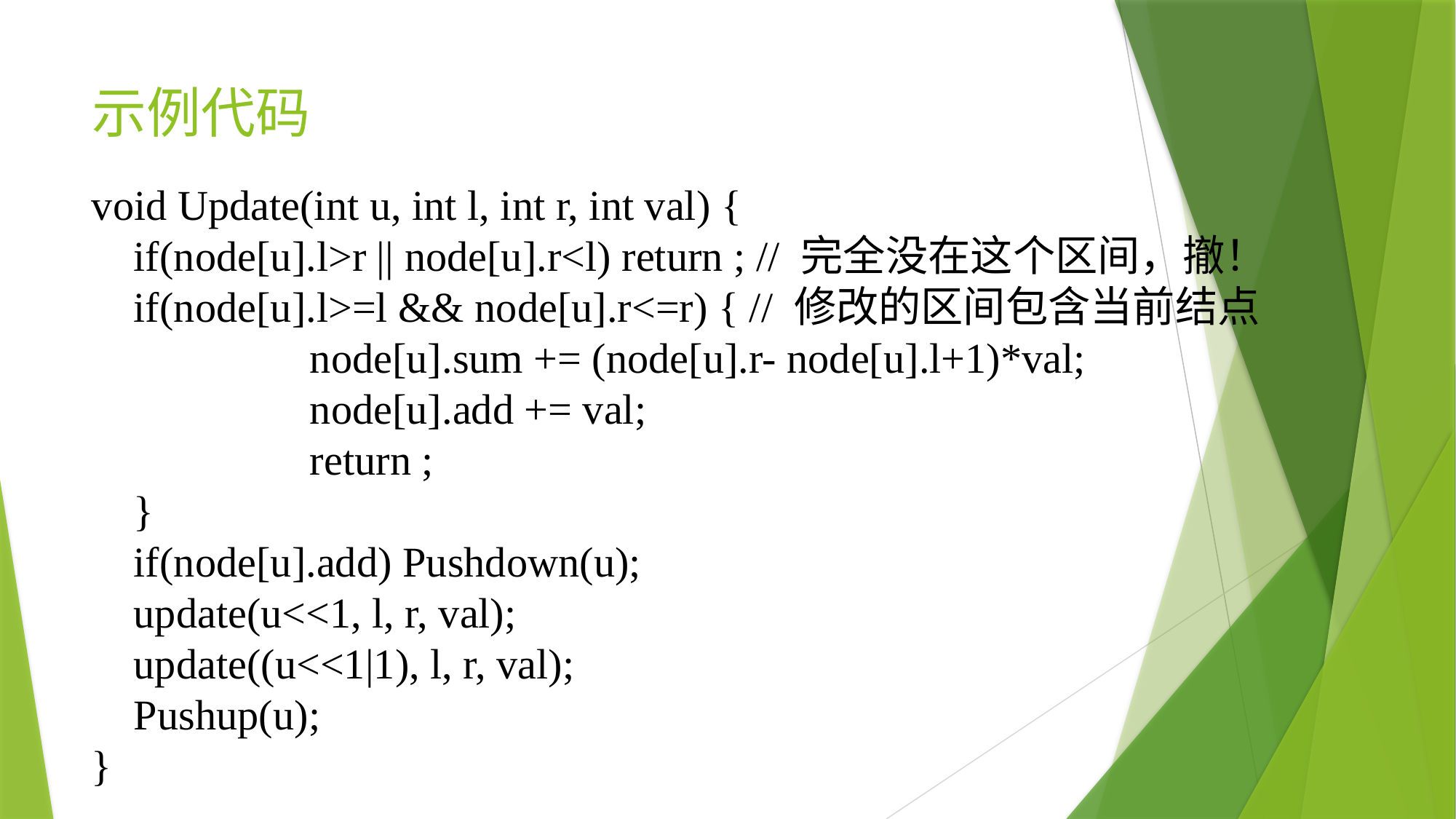

# 示例代码
void Update(int u, int l, int r, int val) {
    if(node[u].l>r || node[u].r<l) return ; // 完全没在这个区间，撤！
    if(node[u].l>=l && node[u].r<=r) { // 修改的区间包含当前结点
 		node[u].sum += (node[u].r- node[u].l+1)*val;
 		node[u].add += val;
		return ;
    }
    if(node[u].add) Pushdown(u);
    update(u<<1, l, r, val);
    update((u<<1|1), l, r, val);
    Pushup(u);
}